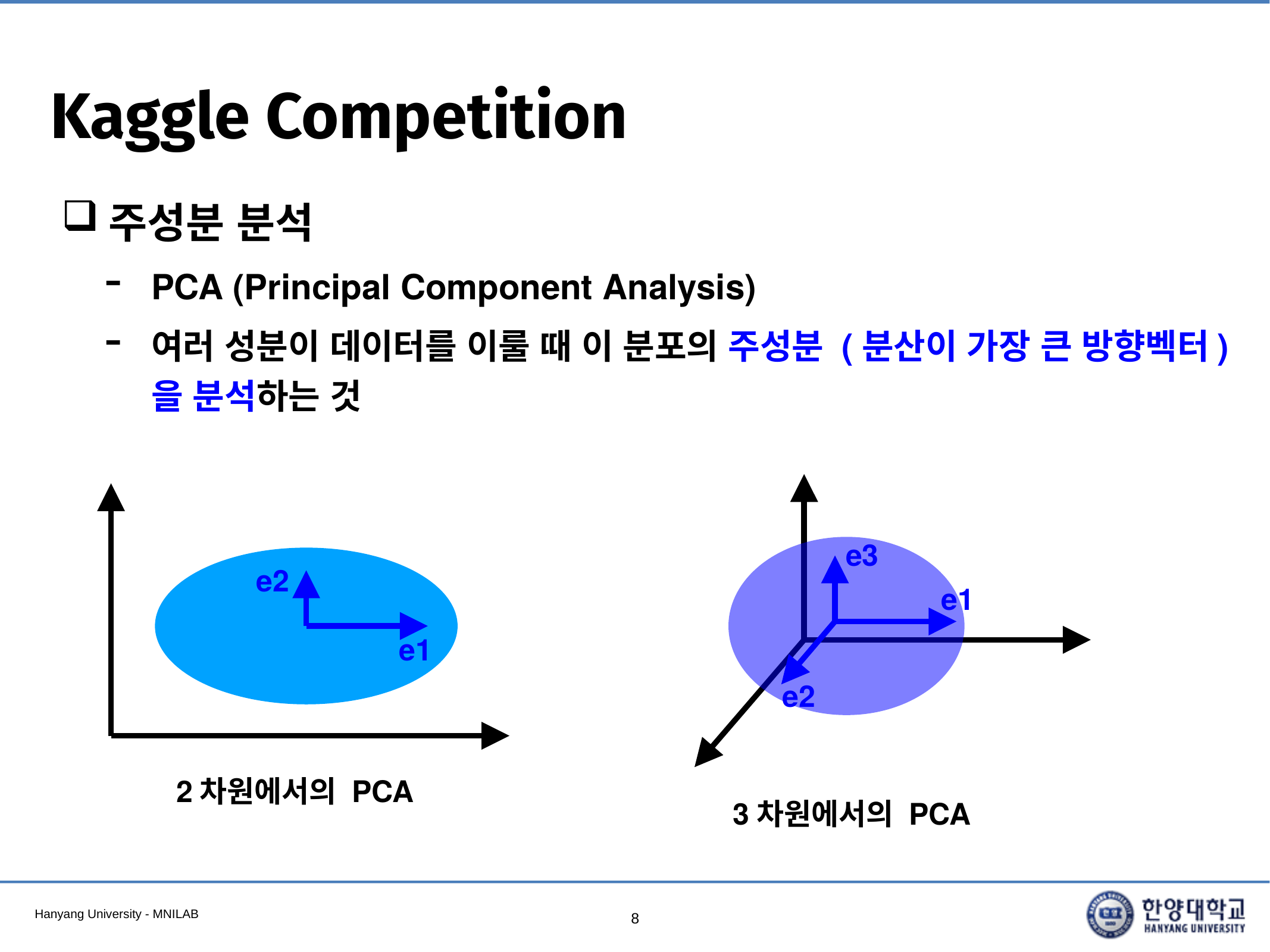

# Kaggle Competition
주성분 분석
PCA (Principal Component Analysis)
여러 성분이 데이터를 이룰 때 이 분포의 주성분 (분산이 가장 큰 방향벡터)을 분석하는 것
e3

e2
e1
e1
e2
2차원에서의 PCA
3차원에서의 PCA
8